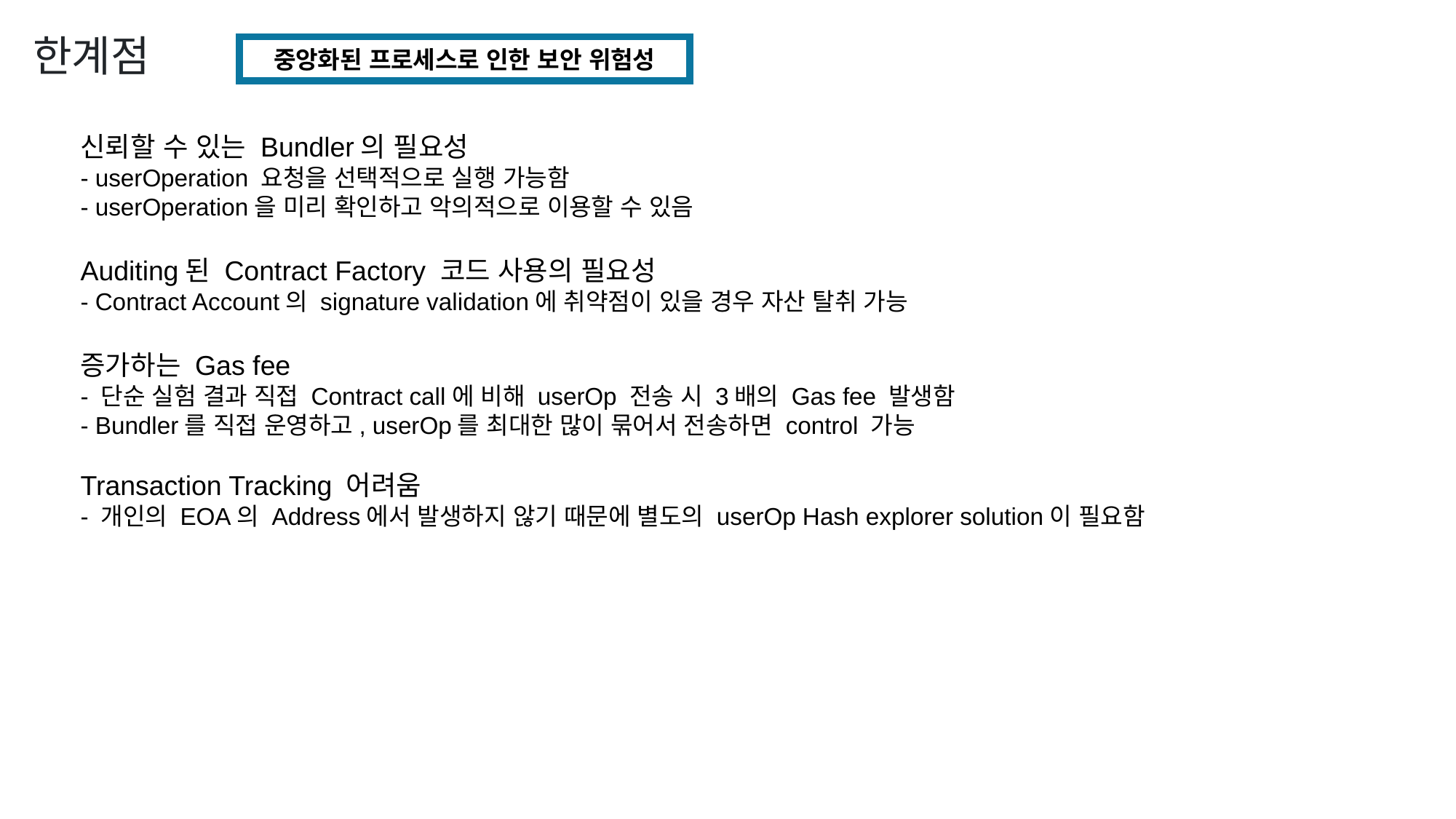

한계점
중앙화된 프로세스로 인한 보안 위험성
신뢰할 수 있는 Bundler의 필요성
- userOperation 요청을 선택적으로 실행 가능함
- userOperation을 미리 확인하고 악의적으로 이용할 수 있음

Auditing된 Contract Factory 코드 사용의 필요성
- Contract Account의 signature validation에 취약점이 있을 경우 자산 탈취 가능

증가하는 Gas fee
- 단순 실험 결과 직접 Contract call에 비해 userOp 전송 시 3배의 Gas fee 발생함
- Bundler를 직접 운영하고, userOp를 최대한 많이 묶어서 전송하면 control 가능

Transaction Tracking 어려움
- 개인의 EOA의 Address에서 발생하지 않기 때문에 별도의 userOp Hash explorer solution이 필요함